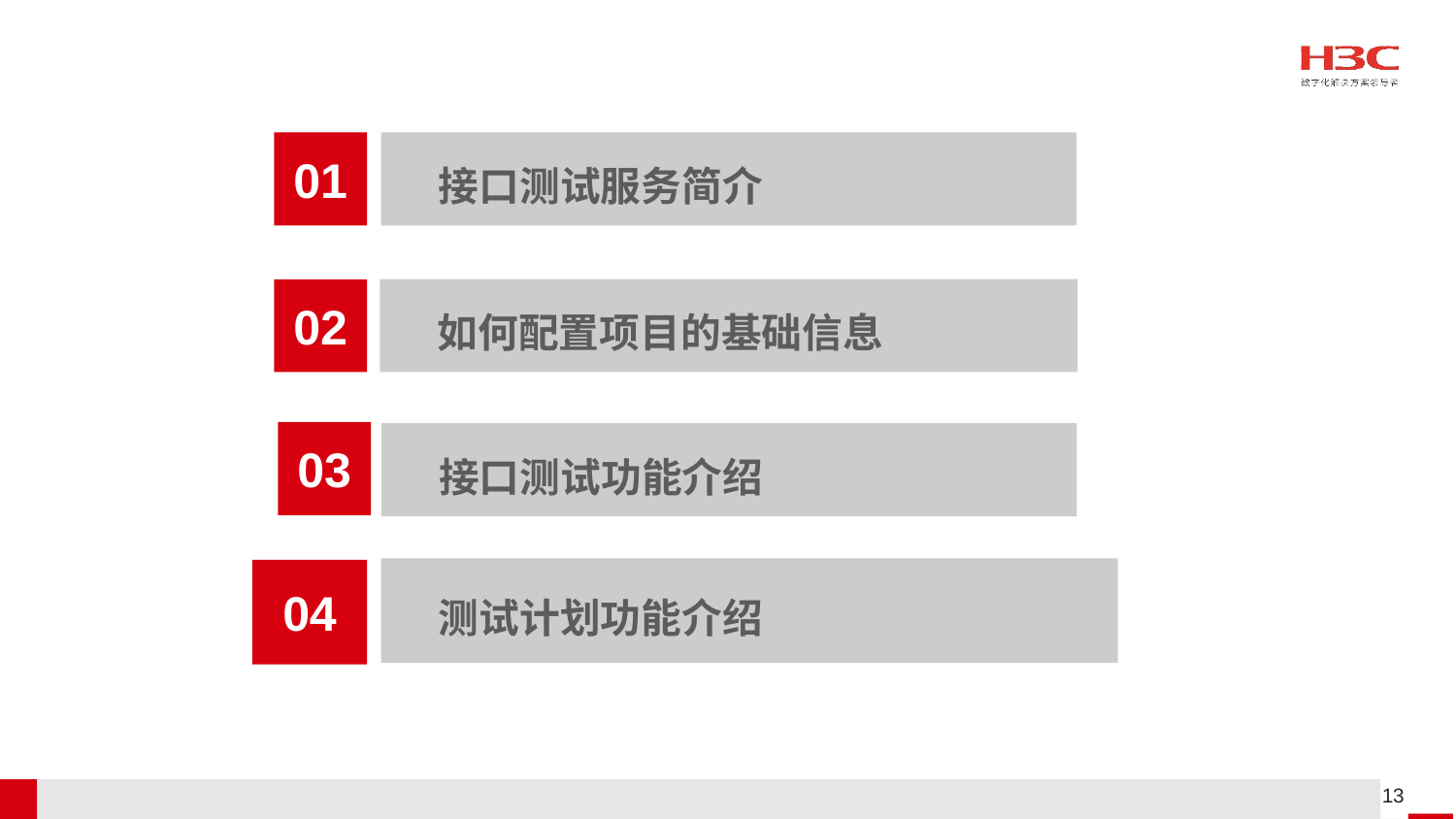

01
接口测试服务简介
如何配置项目的基础信息
02
03
接口测试功能介绍
测试计划功能介绍
04